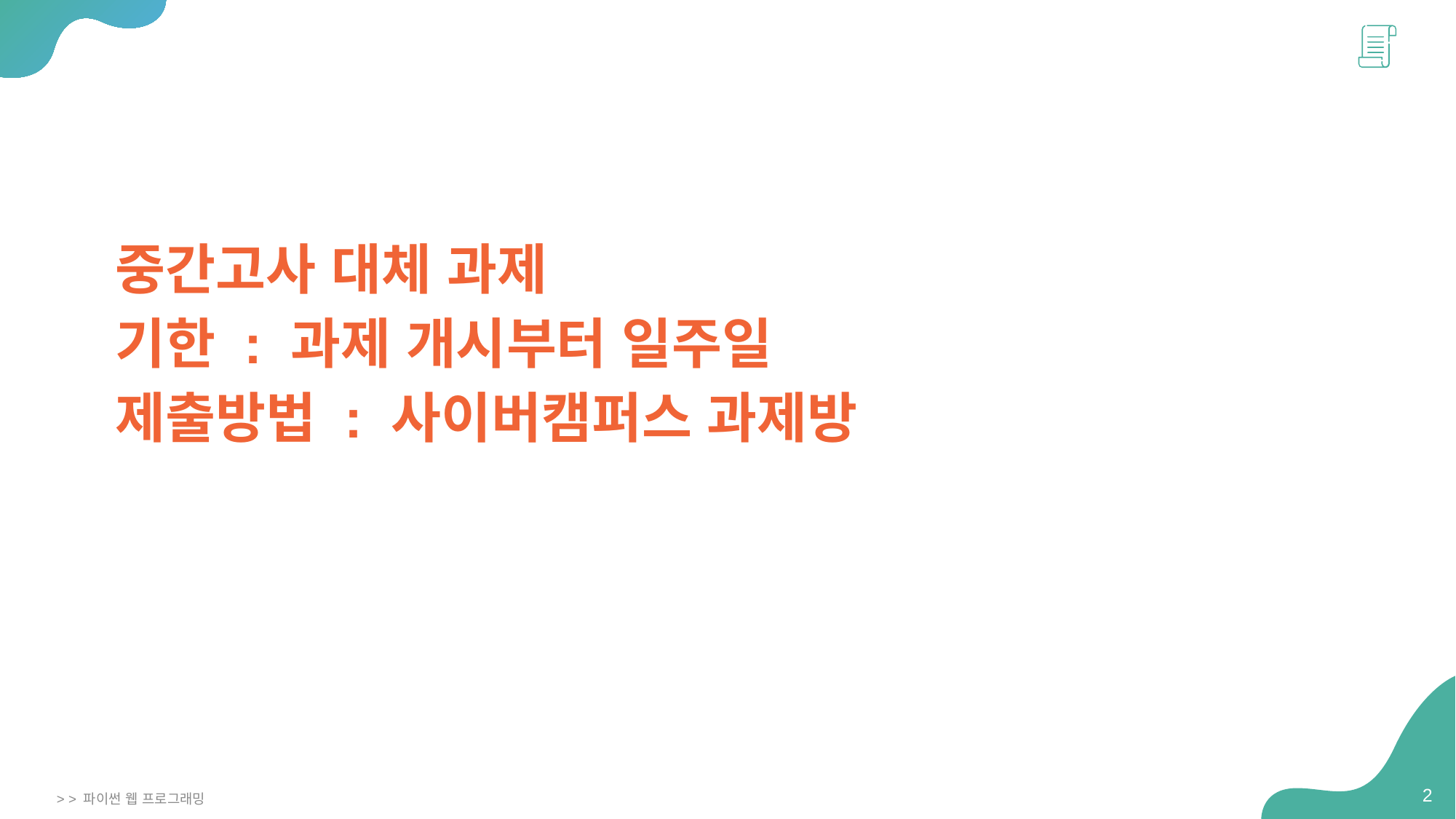

중간고사 대체 과제
기한 : 과제 개시부터 일주일
제출방법 : 사이버캠퍼스 과제방
2
> > 파이썬 웹 프로그래밍